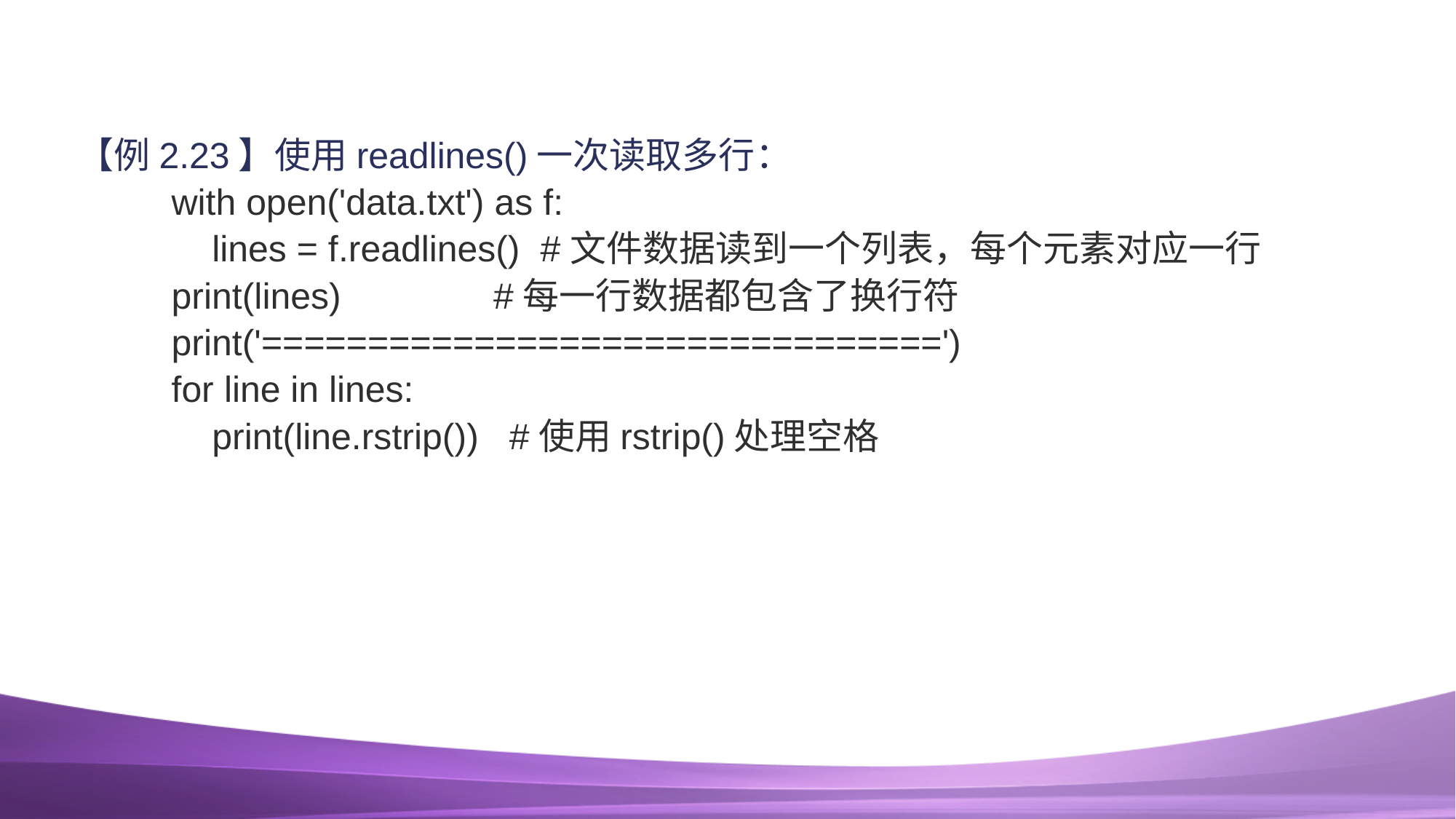

#
【例2.23】使用readlines()一次读取多行：
with open('data.txt') as f:
    lines = f.readlines()  #文件数据读到一个列表，每个元素对应一行
print(lines)               #每一行数据都包含了换行符
print('================================')
for line in lines:
    print(line.rstrip())   #使用rstrip()处理空格